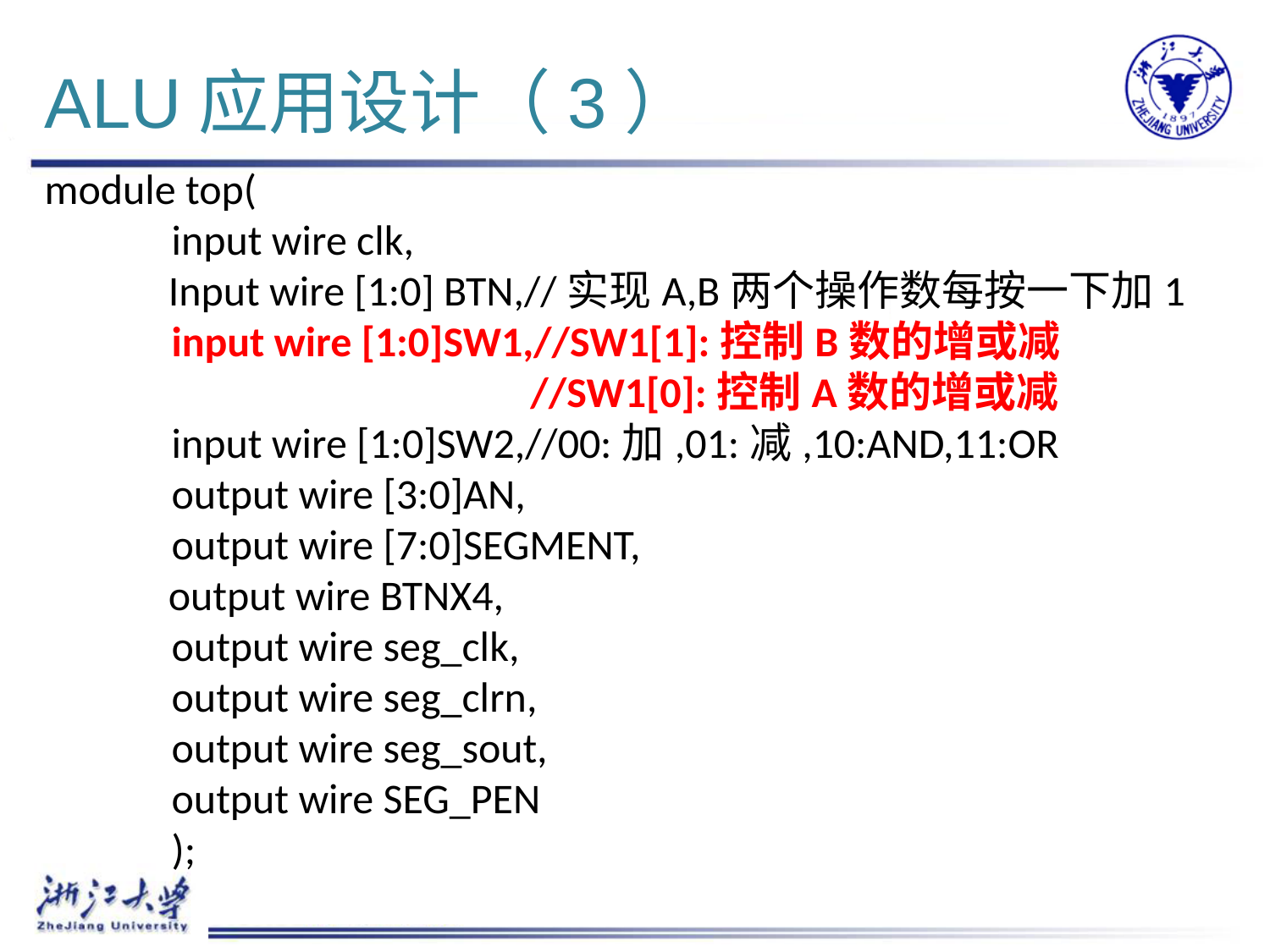

# ALU应用设计（3）
module top(
	input wire clk,
             Input wire [1:0] BTN,//实现A,B两个操作数每按一下加1
	input wire [1:0]SW1,//SW1[1]:控制B数的增或减
                                                   //SW1[0]:控制A数的增或减
	input wire [1:0]SW2,//00:加,01:减,10:AND,11:OR
	output wire [3:0]AN,
	output wire [7:0]SEGMENT,
             output wire BTNX4,
             	output wire seg_clk,
	output wire seg_clrn,
	output wire seg_sout,
	output wire SEG_PEN
	);